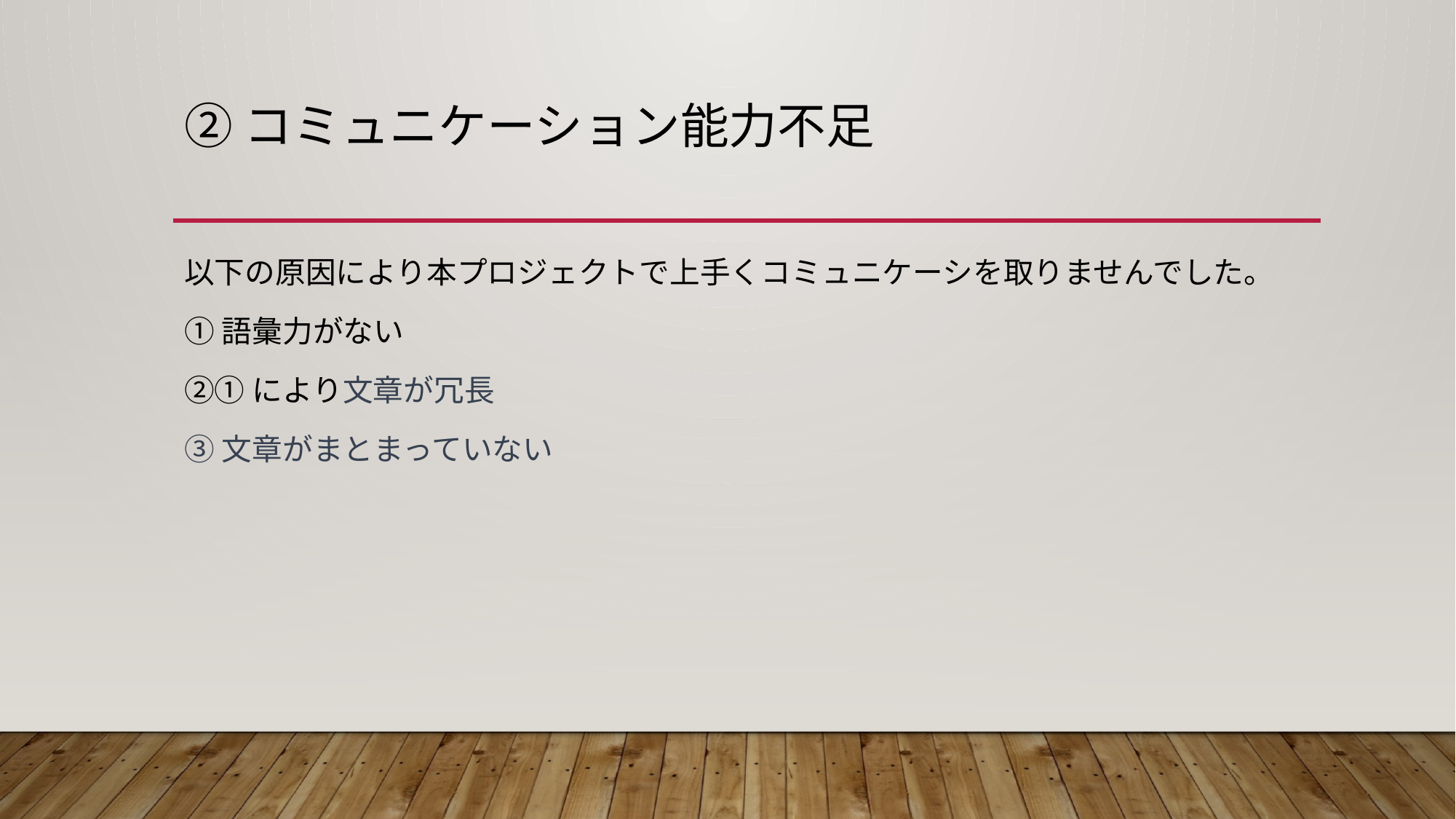

# ②コミュニケーション能力不足
以下の原因により本プロジェクトで上手くコミュニケーシを取りませんでした。
①語彙力がない
②①により文章が冗長
③文章がまとまっていない